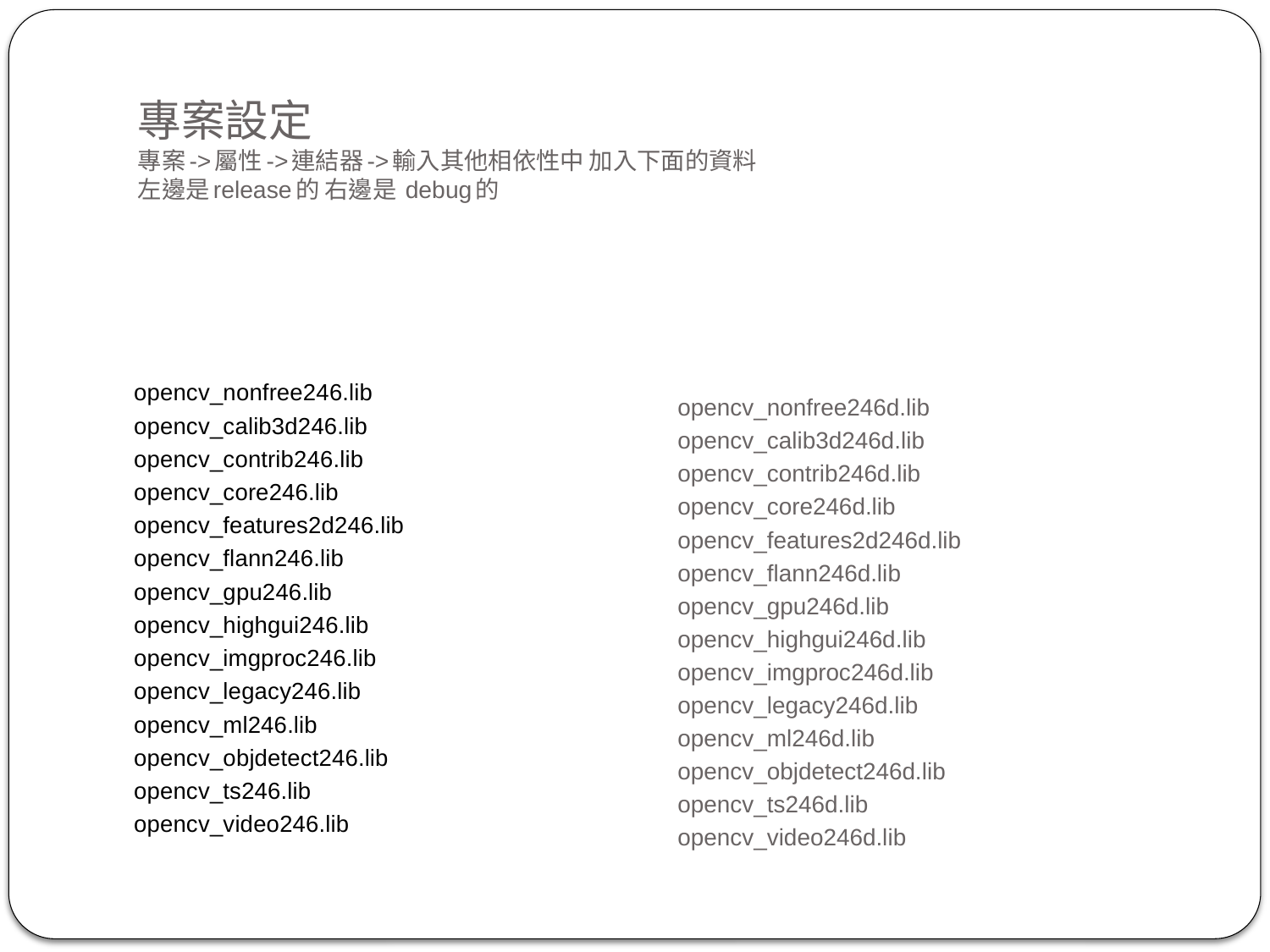

# 專案設定 專案->屬性->連結器->輸入其他相依性中 加入下面的資料 左邊是release的 右邊是 debug的
opencv_nonfree246.lib
opencv_calib3d246.lib
opencv_contrib246.lib
opencv_core246.lib
opencv_features2d246.lib
opencv_flann246.lib
opencv_gpu246.lib
opencv_highgui246.lib
opencv_imgproc246.lib
opencv_legacy246.lib
opencv_ml246.lib
opencv_objdetect246.lib
opencv_ts246.lib
opencv_video246.lib
opencv_nonfree246d.lib
opencv_calib3d246d.lib
opencv_contrib246d.lib
opencv_core246d.lib
opencv_features2d246d.lib
opencv_flann246d.lib
opencv_gpu246d.lib
opencv_highgui246d.lib
opencv_imgproc246d.lib
opencv_legacy246d.lib
opencv_ml246d.lib
opencv_objdetect246d.lib
opencv_ts246d.lib
opencv_video246d.lib